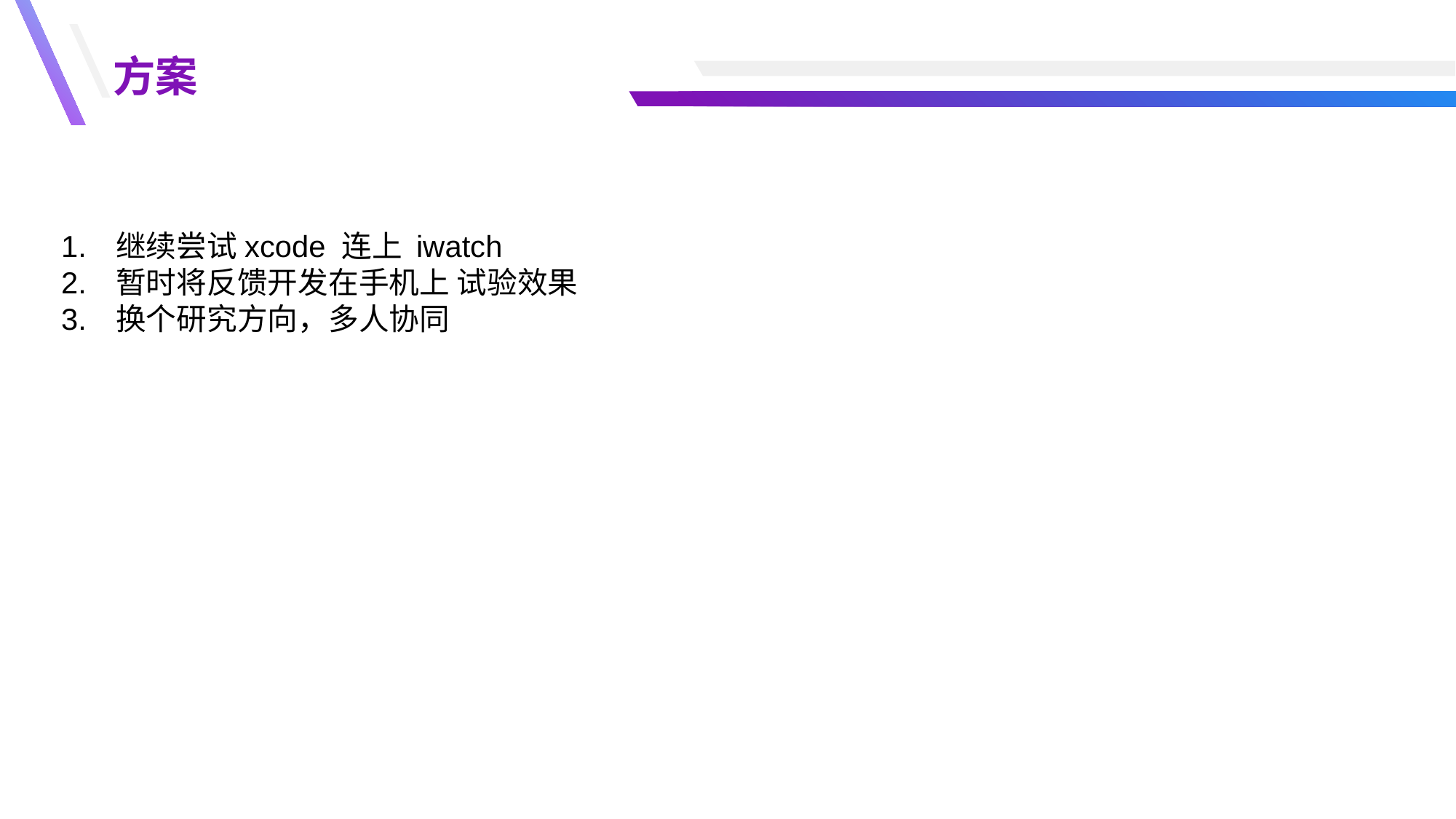

方案

继续尝试xcode 连上 iwatch
暂时将反馈开发在手机上 试验效果
换个研究方向，多人协同